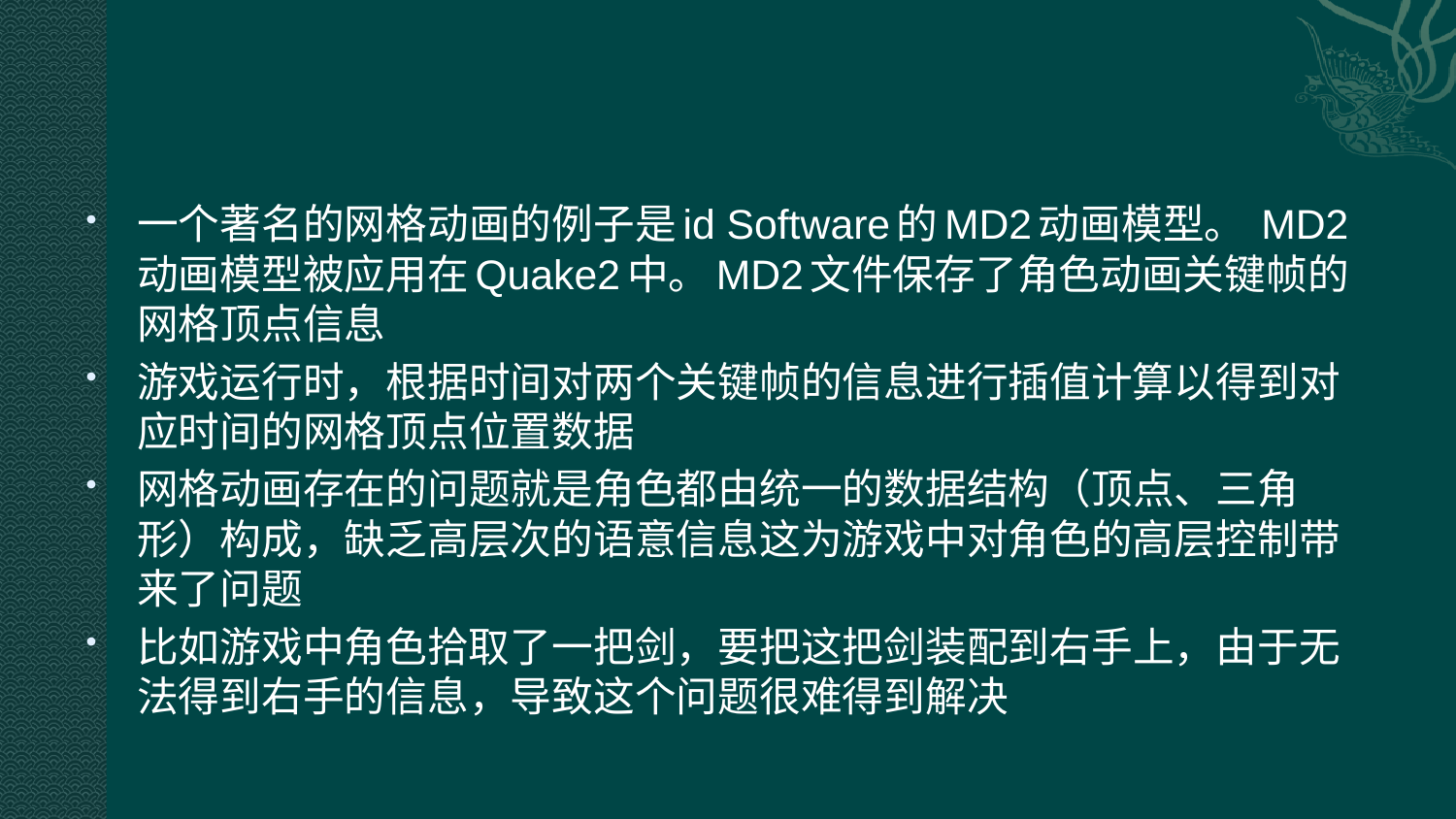

#
一个著名的网格动画的例子是id Software的MD2动画模型。 MD2动画模型被应用在Quake2中。MD2文件保存了角色动画关键帧的网格顶点信息
游戏运行时，根据时间对两个关键帧的信息进行插值计算以得到对应时间的网格顶点位置数据
网格动画存在的问题就是角色都由统一的数据结构（顶点、三角形）构成，缺乏高层次的语意信息这为游戏中对角色的高层控制带来了问题
比如游戏中角色拾取了一把剑，要把这把剑装配到右手上，由于无法得到右手的信息，导致这个问题很难得到解决